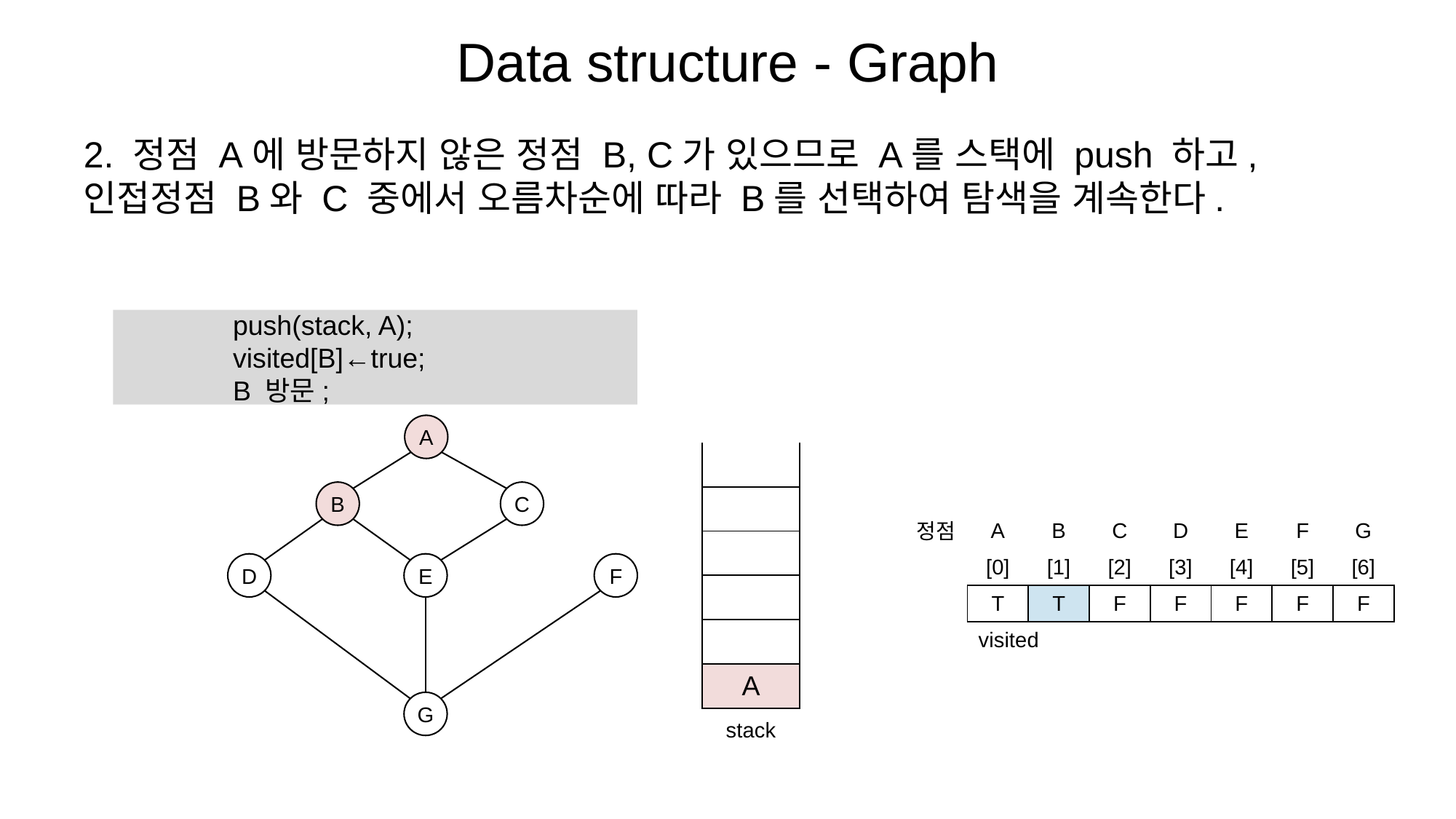

# Data structure - Graph
2. 정점 A에 방문하지 않은 정점 B, C가 있으므로 A를 스택에 push 하고, 인접정점 B와 C 중에서 오름차순에 따라 B를 선택하여 탐색을 계속한다.
push(stack, A);
visited[B]←true;
B 방문;
A
|  |
| --- |
|  |
|  |
|  |
|  |
| A |
| stack |
B
C
정점
| A | B | C | D | E | F | G |
| --- | --- | --- | --- | --- | --- | --- |
| [0] | [1] | [2] | [3] | [4] | [5] | [6] |
| T | T | F | F | F | F | F |
| visited |  |  |  |  |  |  |
D
E
F
G